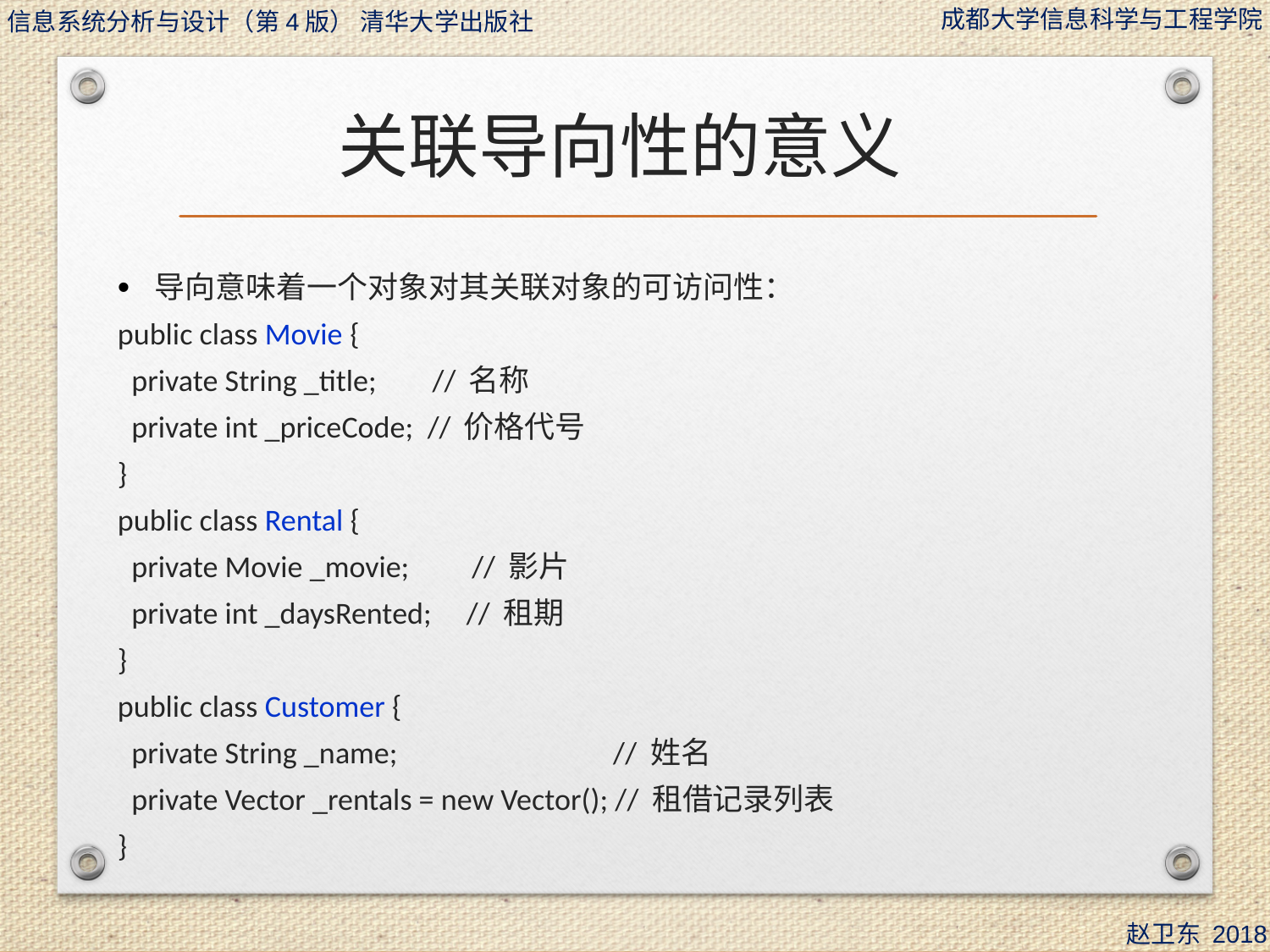

# 关联导向性的意义
导向意味着一个对象对其关联对象的可访问性：
public class Movie {
  private String _title;        // 名称
  private int _priceCode;  // 价格代号
}
public class Rental {
  private Movie _movie;         // 影片
  private int _daysRented;     // 租期
}
public class Customer {
  private String _name;                               // 姓名
  private Vector _rentals = new Vector(); // 租借记录列表
}